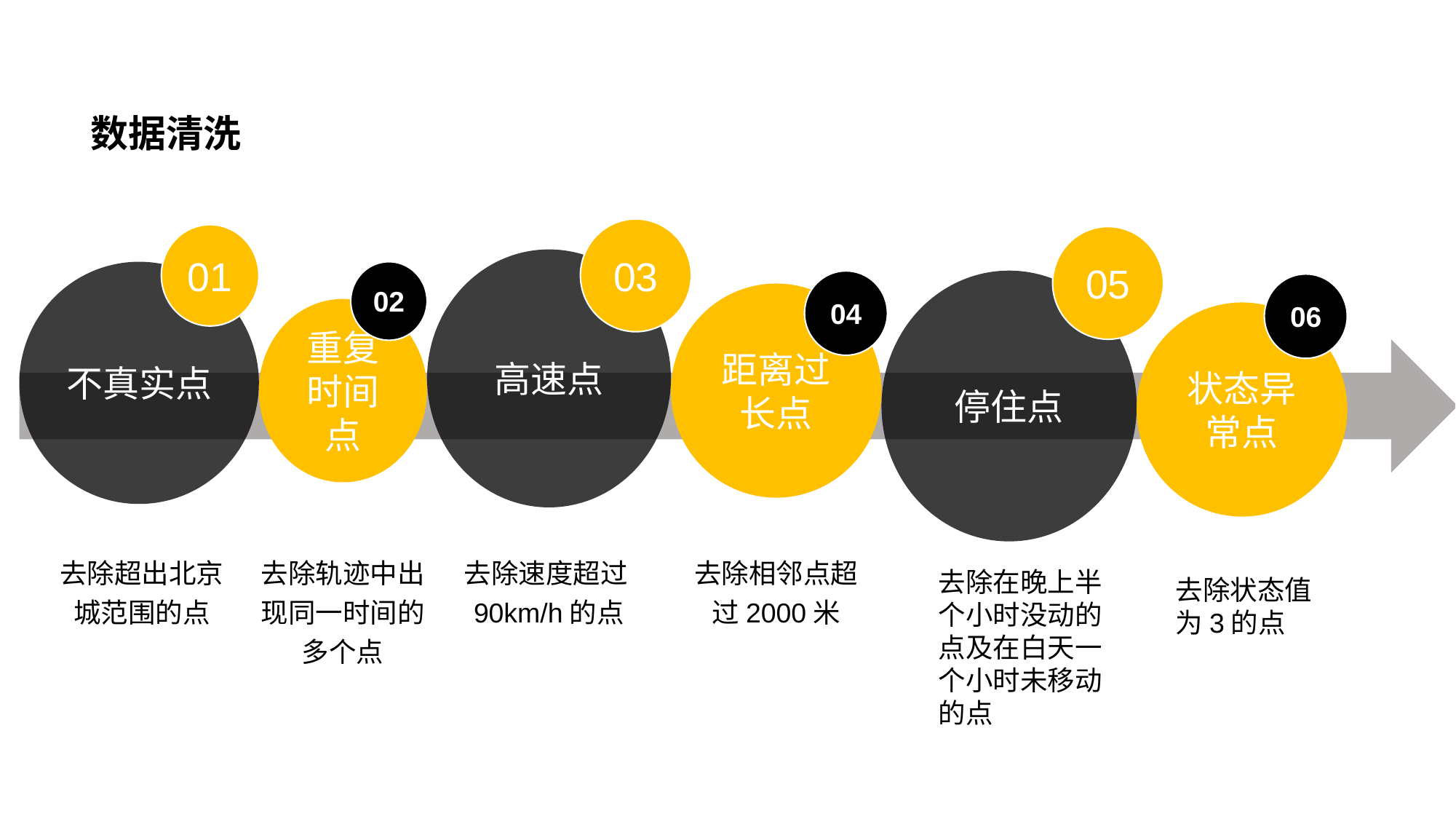

数据清洗
03
01
05
高速点
不真实点
02
停住点
04
06
距离过长点
重复时间点
状态异常点

去除轨迹中出现同一时间的多个点
去除相邻点超过2000米
去除超出北京城范围的点
去除速度超过90km/h的点
去除在晚上半个小时没动的点及在白天一个小时未移动的点
去除状态值为3的点